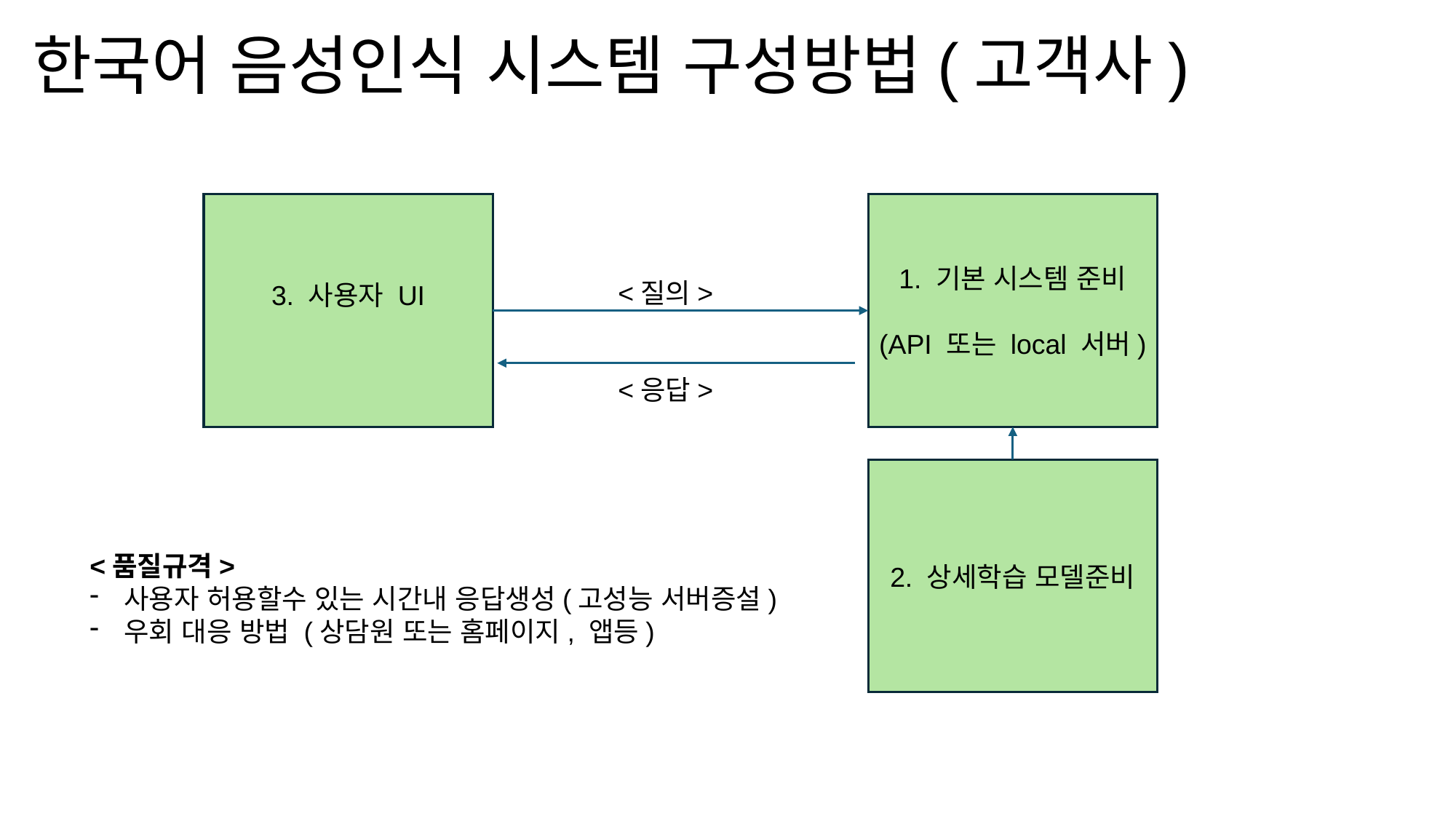

# 한국어 음성인식 시스템 구성방법(고객사)
3. 사용자 UI

1. 기본 시스템 준비

(API 또는 local 서버)
<질의>
<응답>
2. 상세학습 모델준비
<품질규격>
사용자 허용할수 있는 시간내 응답생성(고성능 서버증설)
우회 대응 방법 (상담원 또는 홈페이지, 앱등)